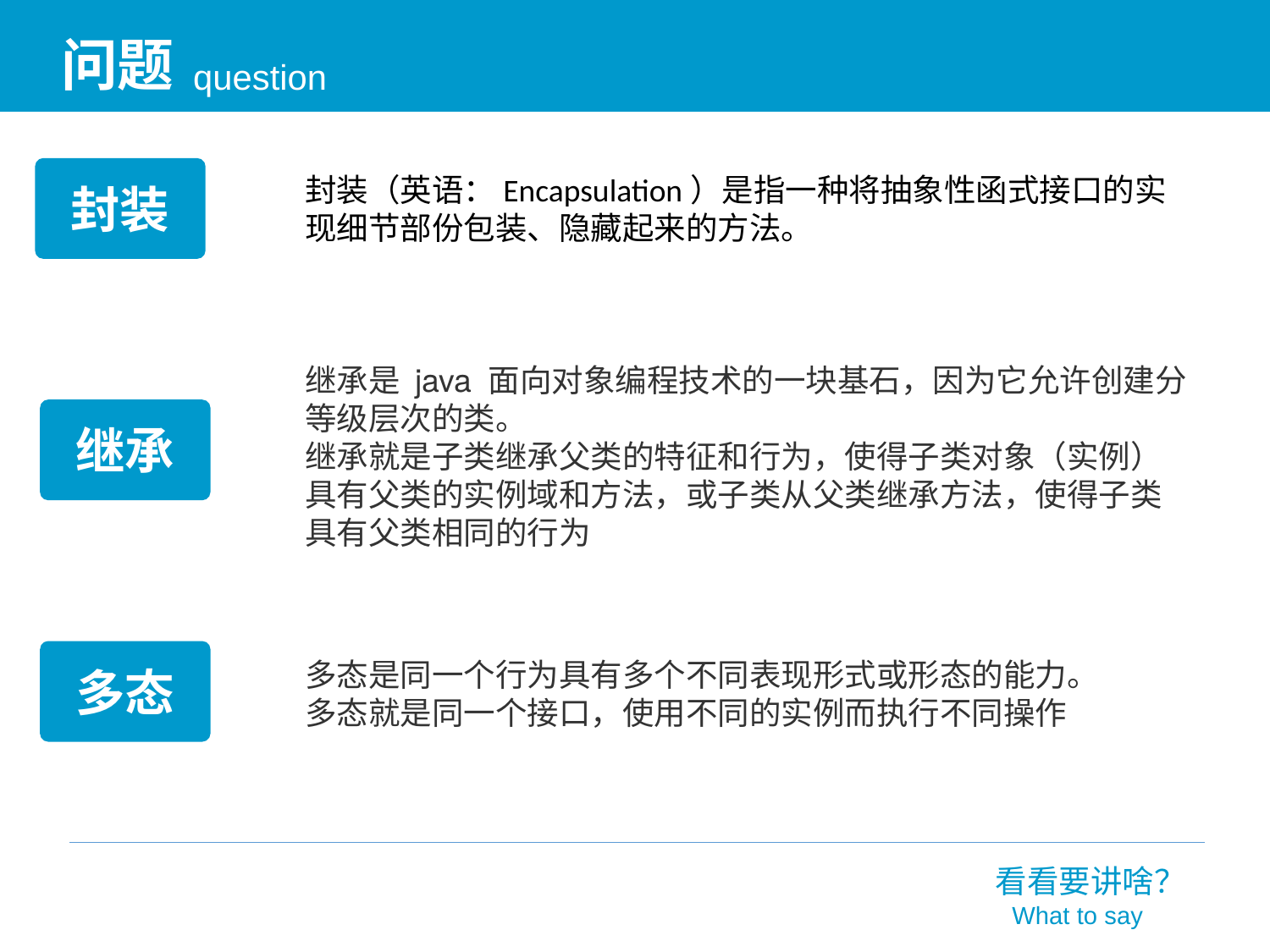

问题
question
封装
封装（英语：Encapsulation）是指一种将抽象性函式接口的实现细节部份包装、隐藏起来的方法。
继承是 java 面向对象编程技术的一块基石，因为它允许创建分等级层次的类。
继承就是子类继承父类的特征和行为，使得子类对象（实例）具有父类的实例域和方法，或子类从父类继承方法，使得子类具有父类相同的行为
继承
多态
多态是同一个行为具有多个不同表现形式或形态的能力。
多态就是同一个接口，使用不同的实例而执行不同操作
看看要讲啥？
What to say